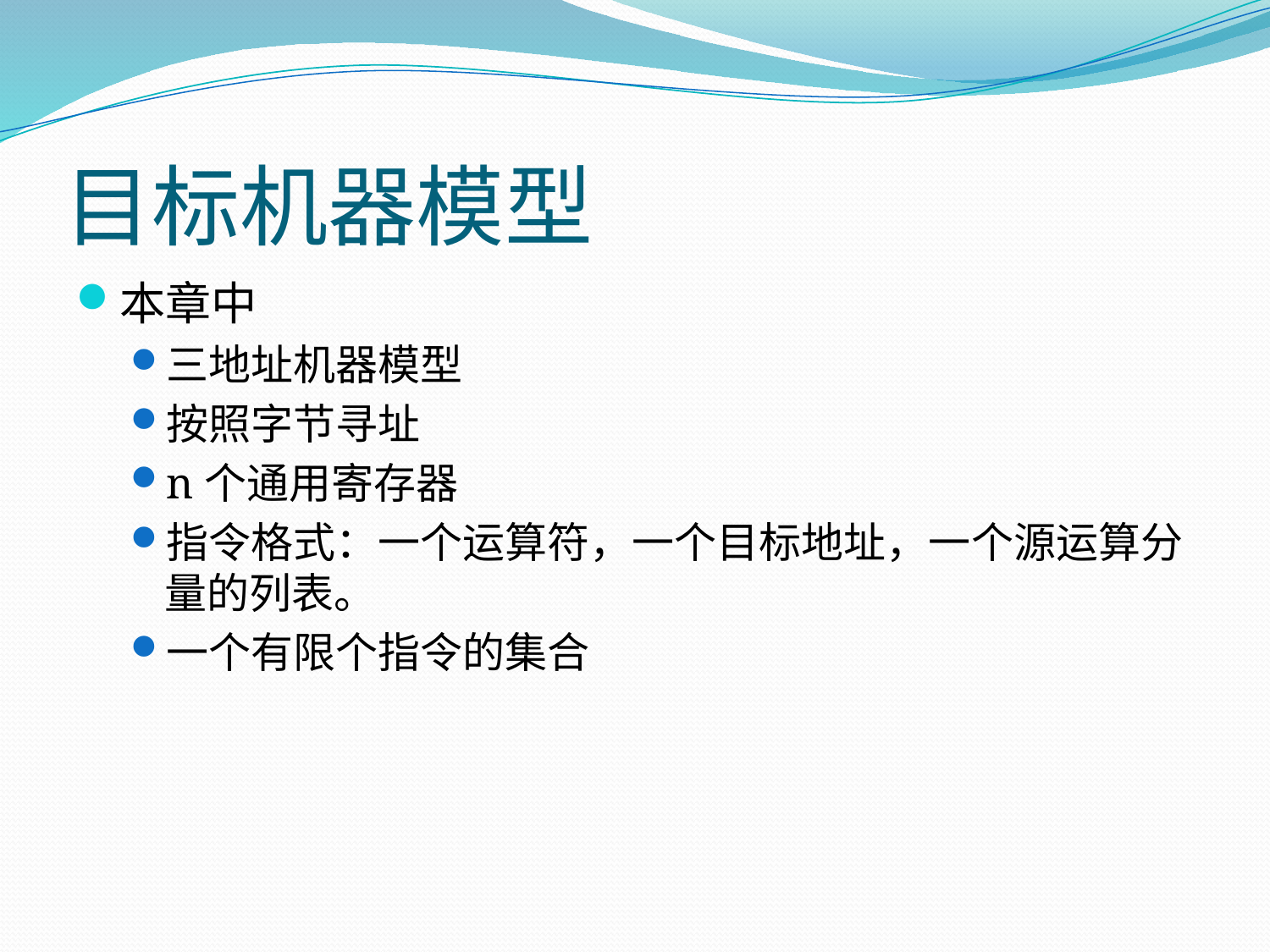

# 目标机器模型
本章中
三地址机器模型
按照字节寻址
n个通用寄存器
指令格式：一个运算符，一个目标地址，一个源运算分量的列表。
一个有限个指令的集合